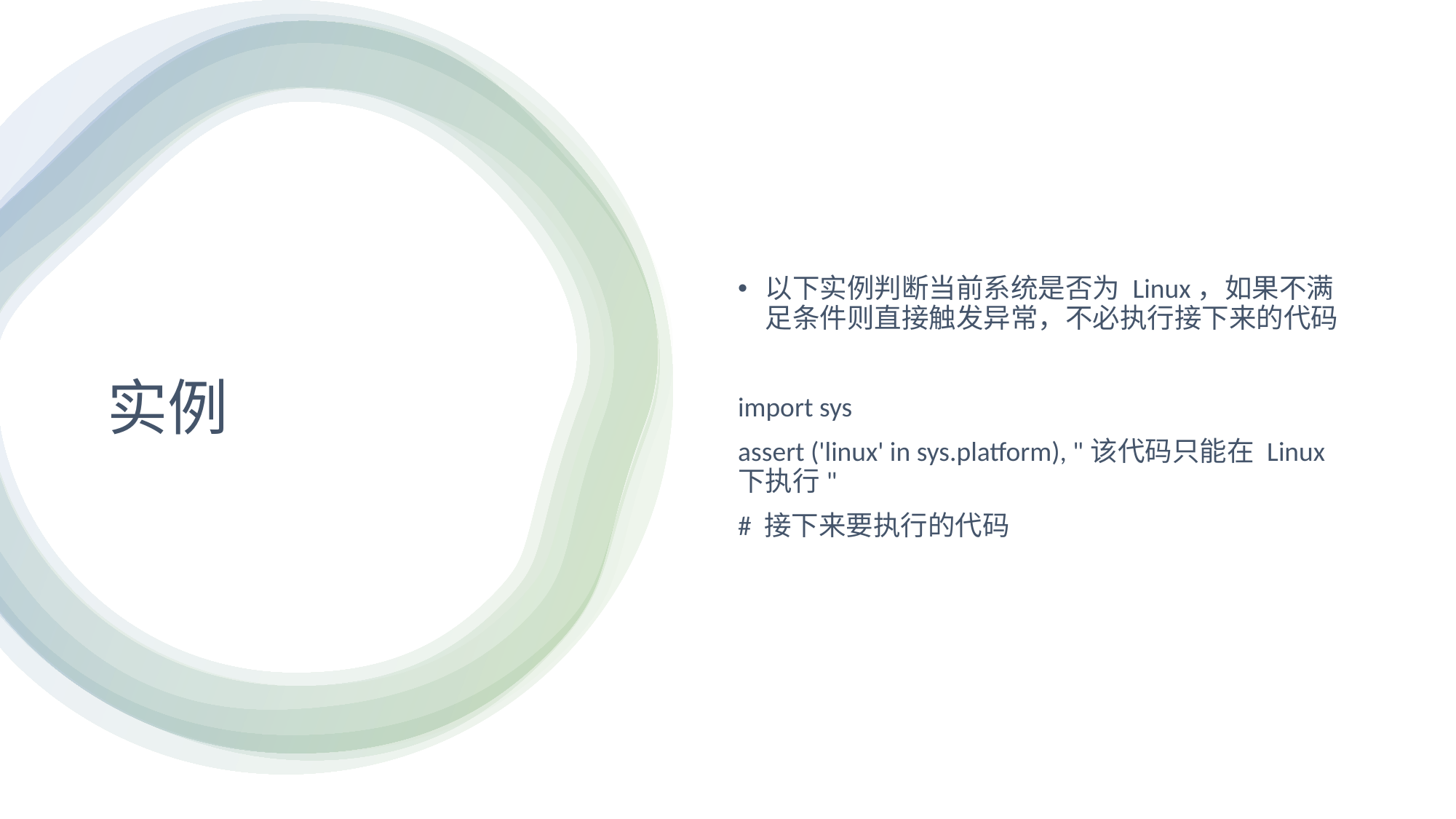

以下实例判断当前系统是否为 Linux，如果不满足条件则直接触发异常，不必执行接下来的代码

import sys
assert ('linux' in sys.platform), "该代码只能在 Linux 下执行"
# 接下来要执行的代码
# 实例